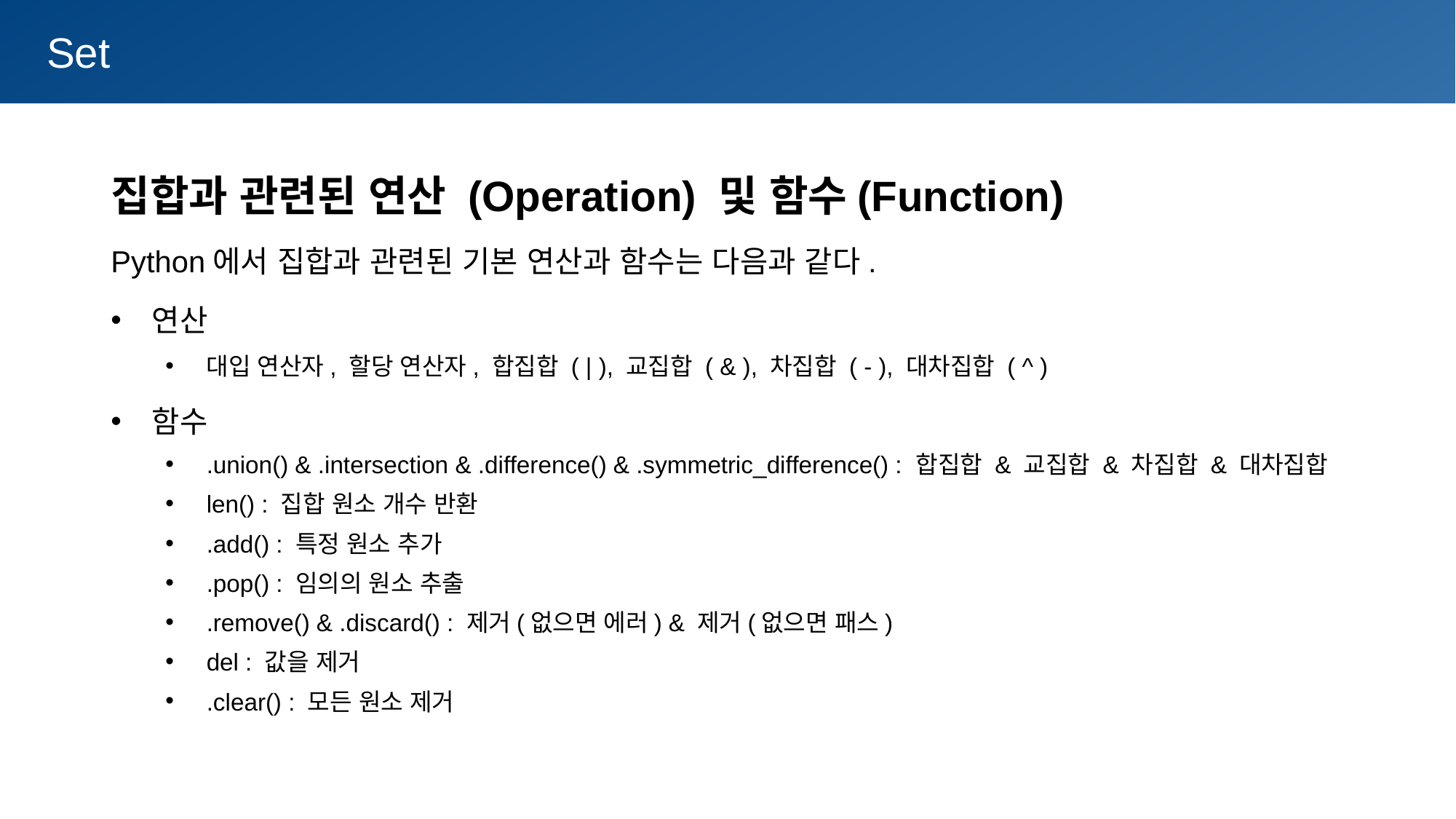

Set
집합과 관련된 연산 (Operation) 및 함수(Function)
Python에서 집합과 관련된 기본 연산과 함수는 다음과 같다.
연산
대입 연산자, 할당 연산자, 합집합 ( | ), 교집합 ( & ), 차집합 ( - ), 대차집합 ( ^ )
함수
.union() & .intersection & .difference() & .symmetric_difference() : 합집합 & 교집합 & 차집합 & 대차집합
len() : 집합 원소 개수 반환
.add() : 특정 원소 추가
.pop() : 임의의 원소 추출
.remove() & .discard() : 제거(없으면 에러) & 제거(없으면 패스)
del : 값을 제거
.clear() : 모든 원소 제거